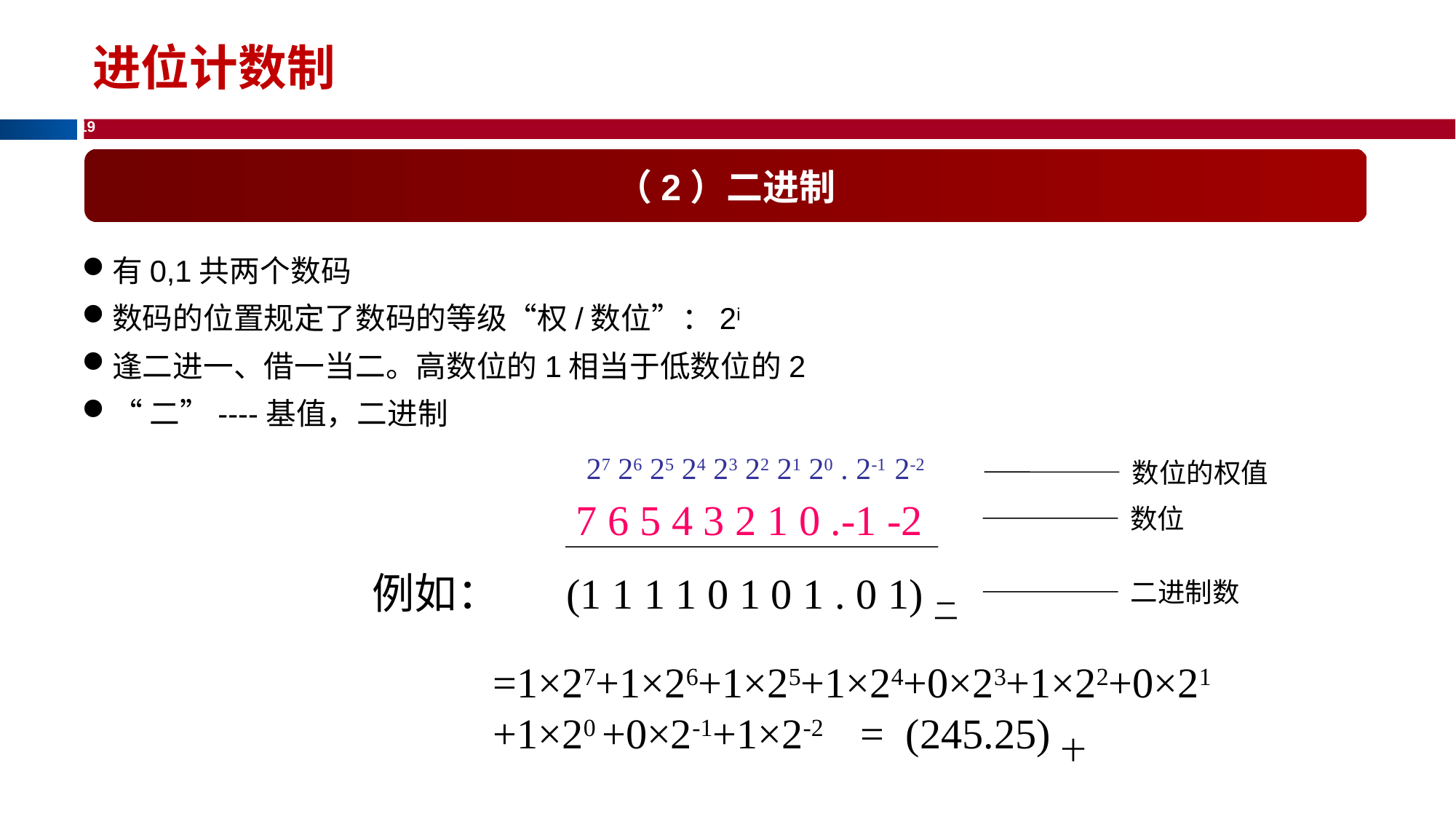

进位计数制
（2）二进制
有0,1共两个数码
数码的位置规定了数码的等级“权/数位”：2i
逢二进一、借一当二。高数位的1相当于低数位的2
“二”----基值，二进制
27 26 25 24 23 22 21 20 . 2-1  2-2
数位的权值

7 6 5 4 3 2 1 0 .-1 -2

数位

例如：      (1 1 1 1 0 1 0 1 . 0 1)二
二进制数

=1×27+1×26+1×25+1×24+0×23+1×22+0×21
+1×20 +0×2-1+1×2-2      =  (245.25)十